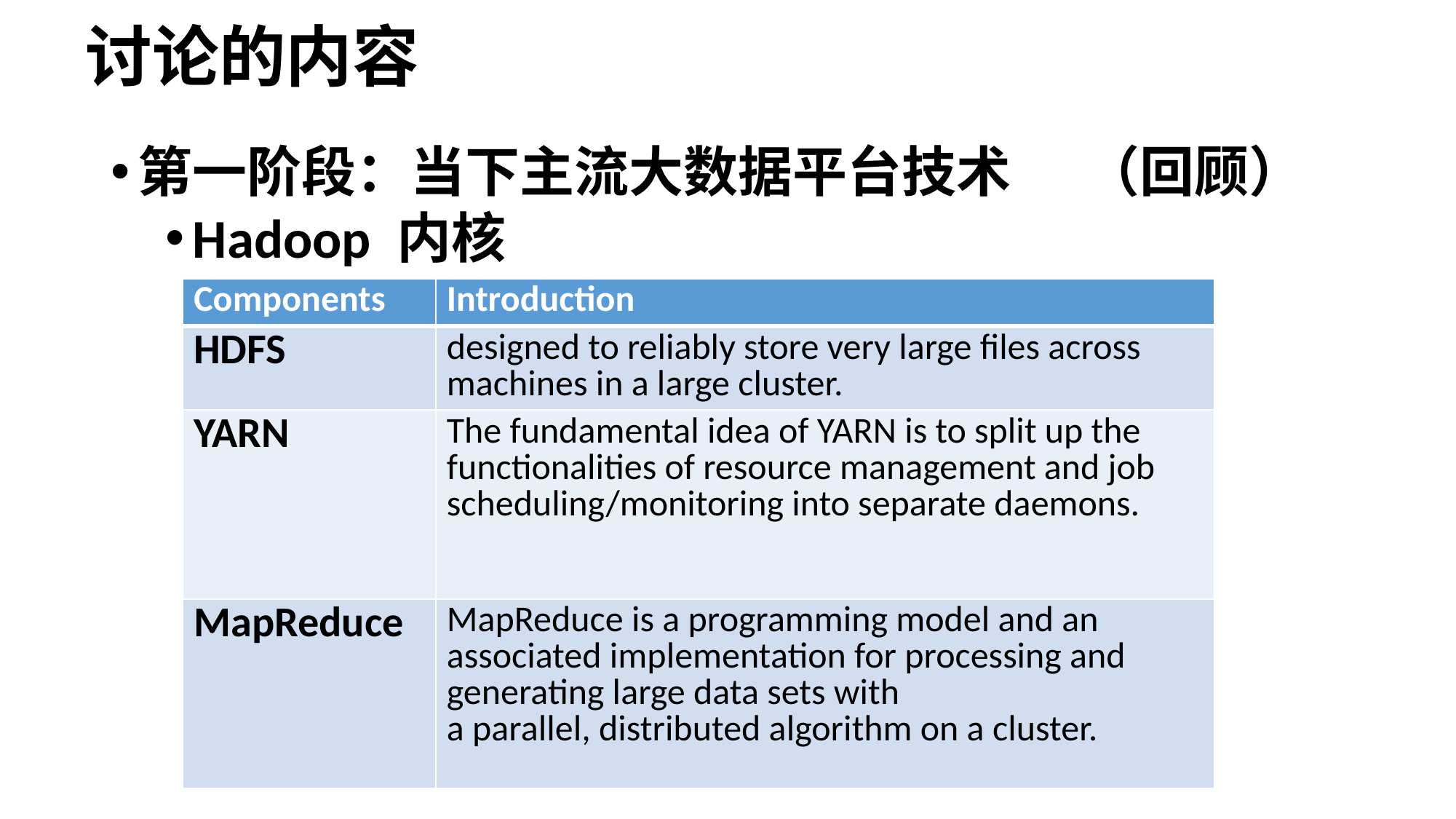

# 讨论的内容
第一阶段：当下主流大数据平台技术      （回顾）
Hadoop 内核

| Components | Introduction |
| --- | --- |
| HDFS | designed to reliably store very large files across machines in a large cluster. |
| YARN | The fundamental idea of YARN is to split up the functionalities of resource management and job scheduling/monitoring into separate daemons. |
| MapReduce | MapReduce is a programming model and an associated implementation for processing and generating large data sets with a parallel, distributed algorithm on a cluster. |